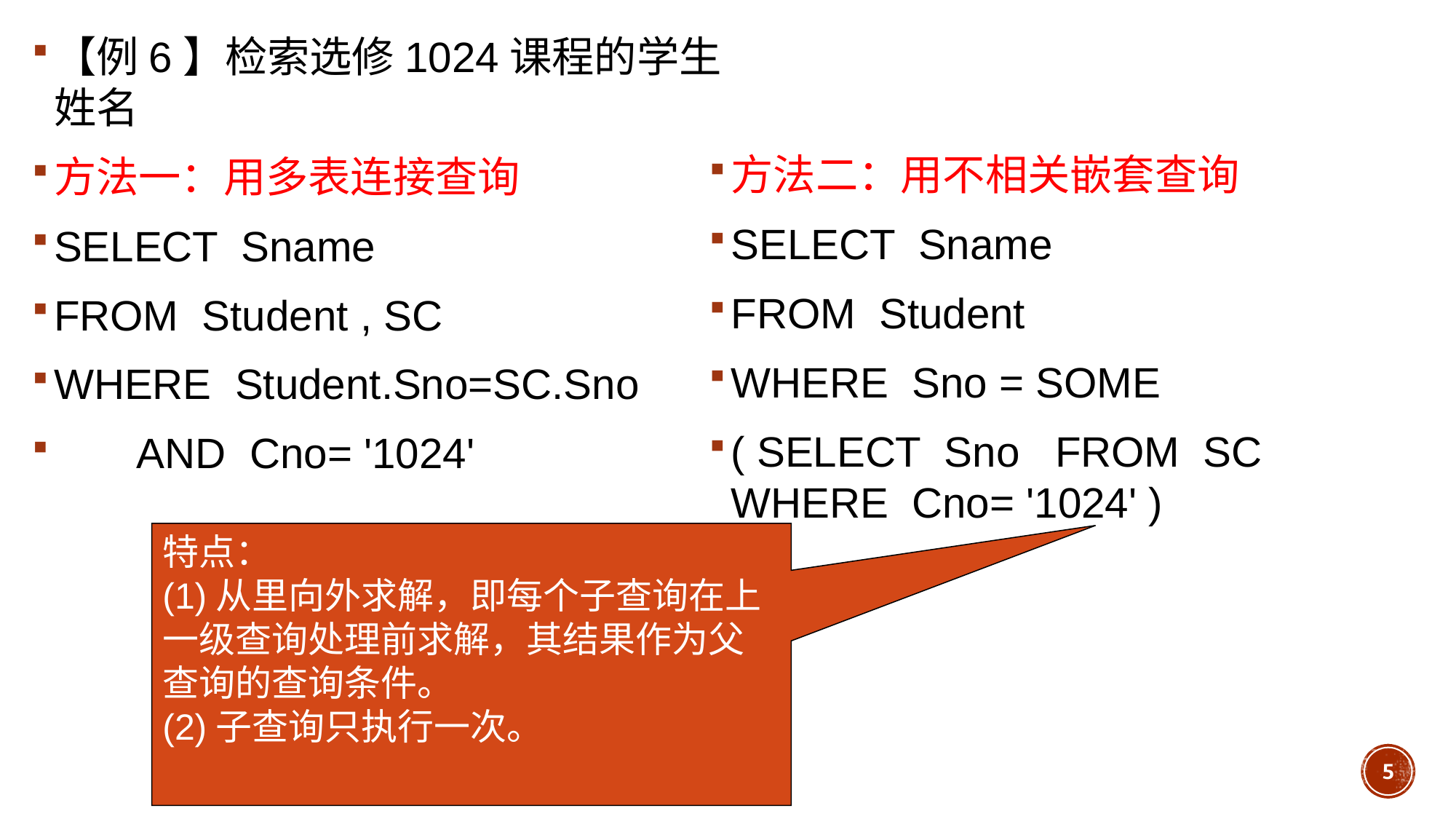

【例6】检索选修1024课程的学生姓名
方法一：用多表连接查询
SELECT  Sname
FROM  Student , SC
WHERE  Student.Sno=SC.Sno
       AND  Cno= '1024'

方法二：用不相关嵌套查询
SELECT  Sname
FROM  Student
WHERE  Sno = SOME
( SELECT  Sno   FROM  SC  WHERE  Cno= '1024' )
特点：
(1)从里向外求解，即每个子查询在上一级查询处理前求解，其结果作为父查询的查询条件。
(2)子查询只执行一次。
5